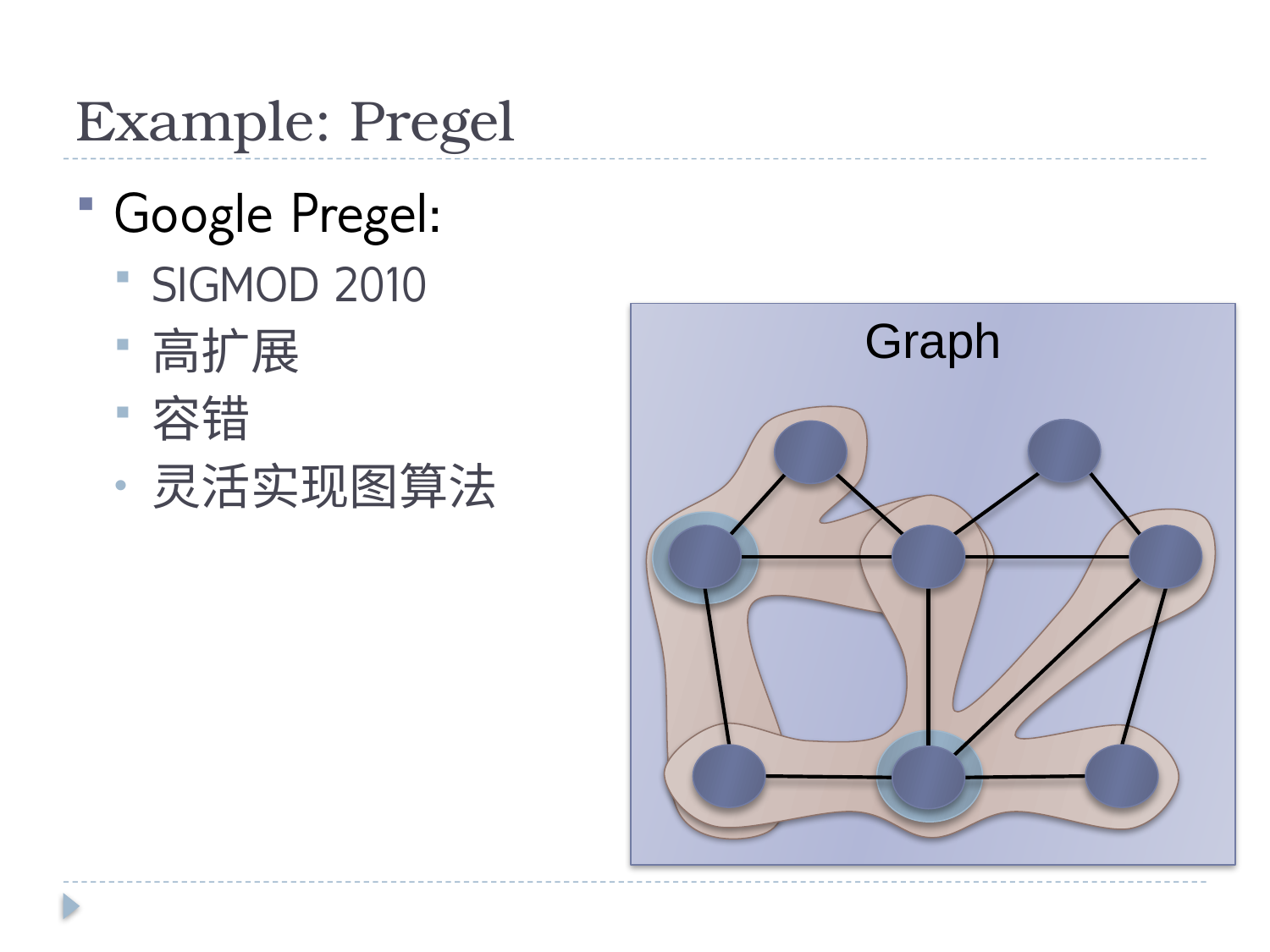

# Example: Pregel
Google Pregel:
SIGMOD 2010
高扩展
容错
灵活实现图算法
Graph